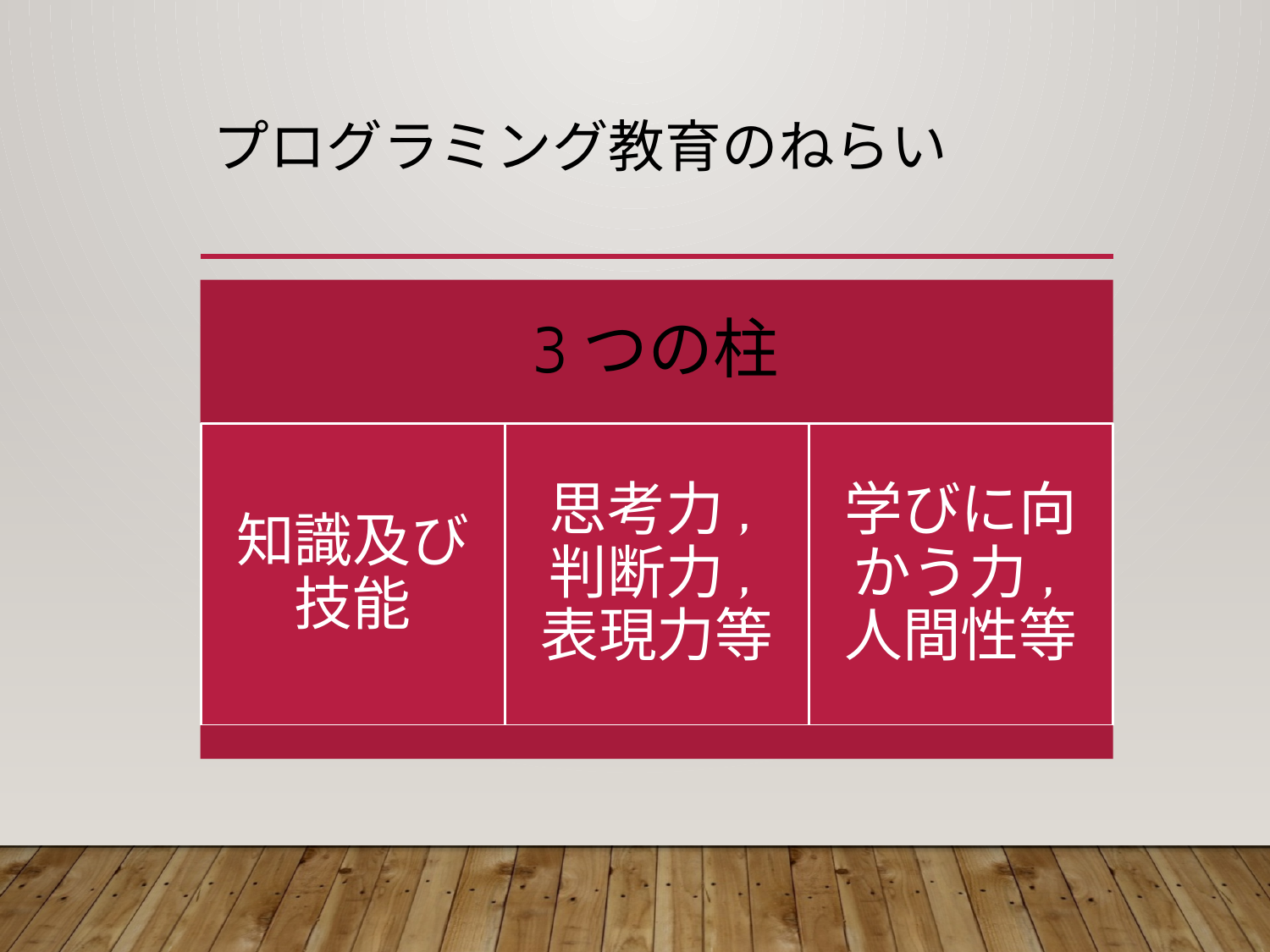

# プログラミング教育のねらい
3つの柱
知識及び技能
思考力,判断力,表現力等
学びに向かう力,人間性等